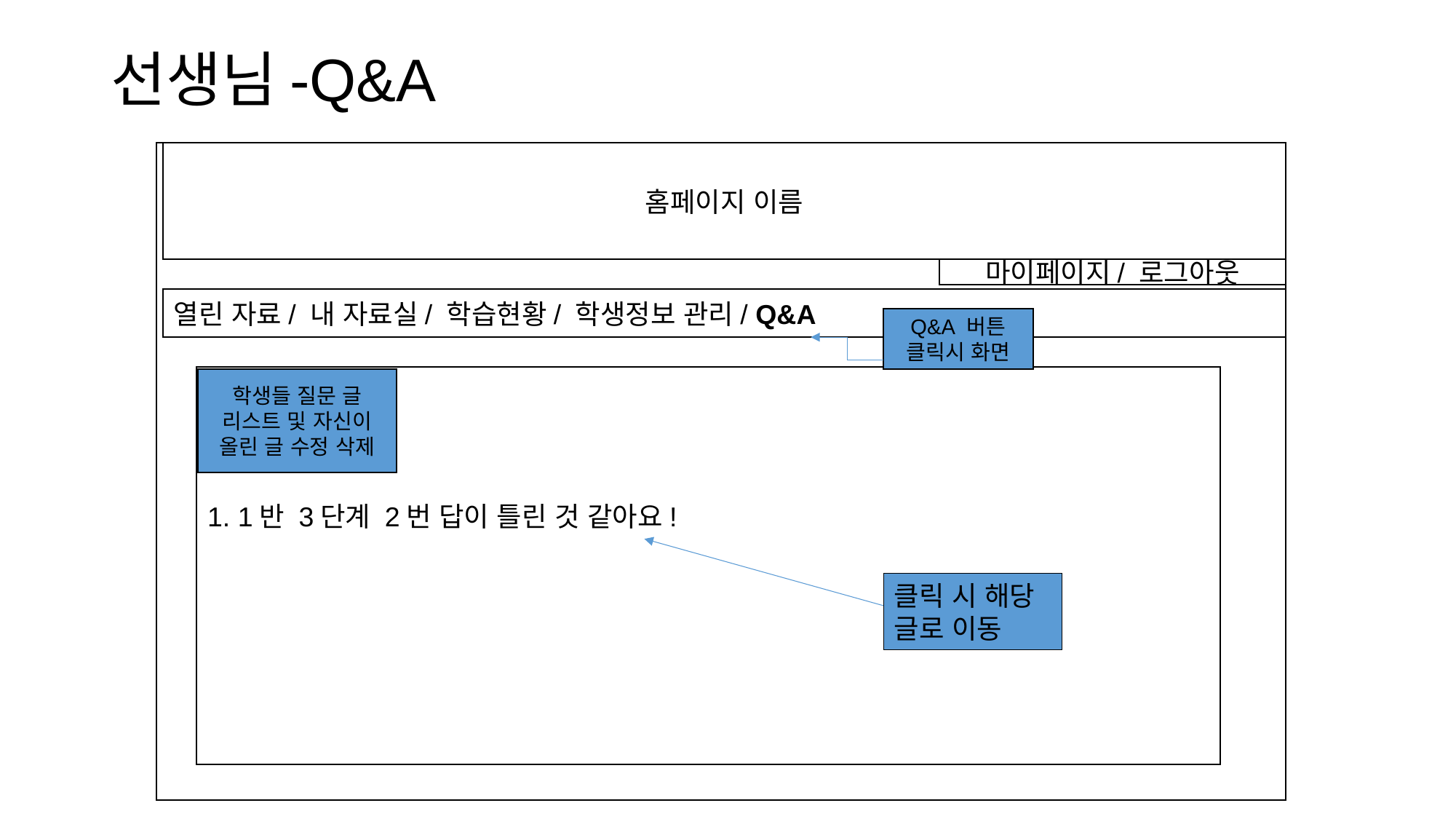

# 선생님-Q&A

홈페이지 이름
마이페이지/ 로그아웃
열린 자료/ 내 자료실/ 학습현황/ 학생정보 관리/ Q&A
Q&A 버튼
클릭시 화면

학생들 질문 글
리스트 및 자신이 올린 글 수정 삭제
1. 1반 3단계 2번 답이 틀린 것 같아요!
클릭 시 해당 글로 이동